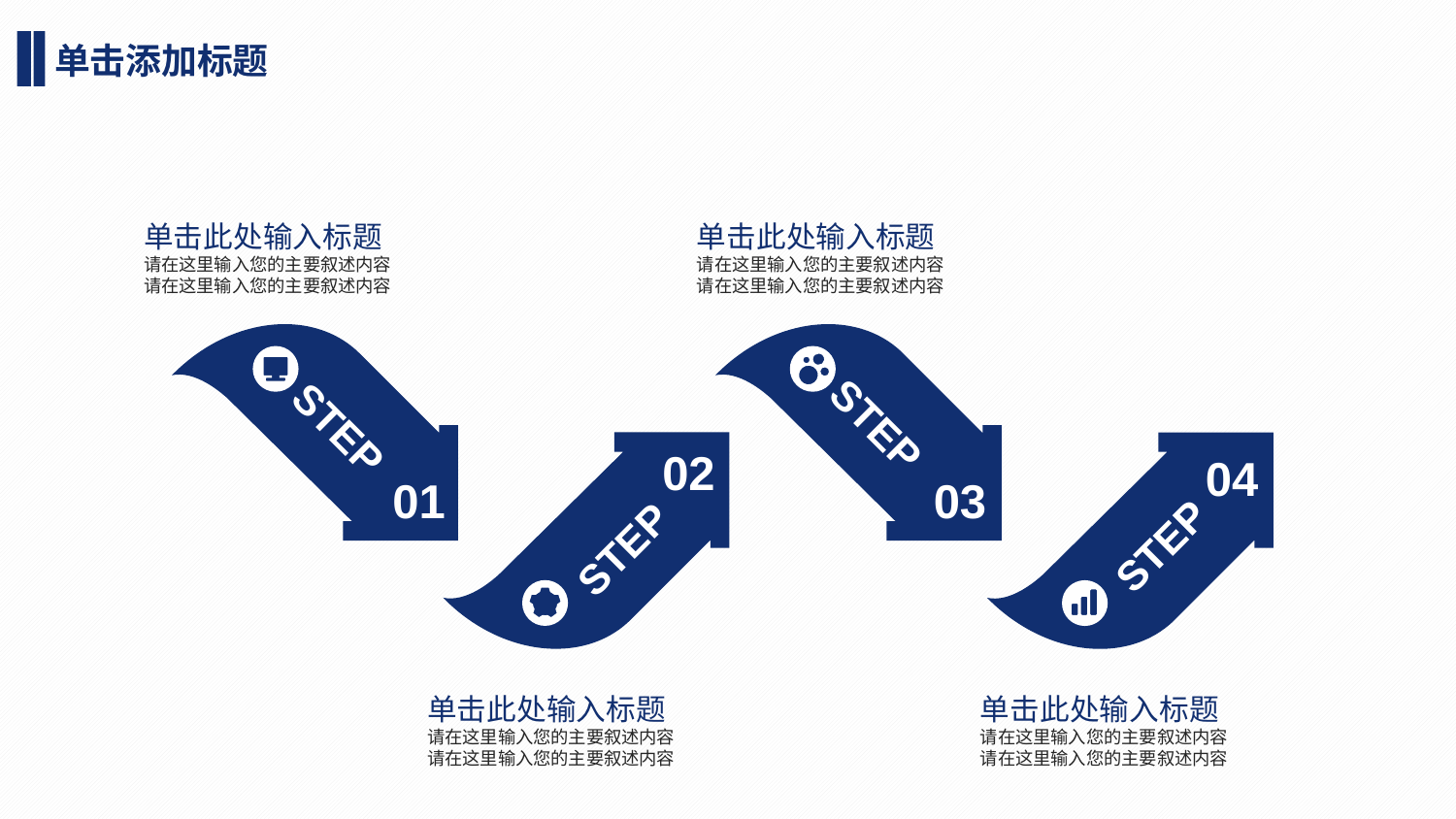

单击添加标题
单击此处输入标题
请在这里输入您的主要叙述内容
请在这里输入您的主要叙述内容

单击此处输入标题
请在这里输入您的主要叙述内容
请在这里输入您的主要叙述内容

STEP
01

STEP
03

02
STEP

04
STEP

单击此处输入标题
请在这里输入您的主要叙述内容
请在这里输入您的主要叙述内容

单击此处输入标题
请在这里输入您的主要叙述内容
请在这里输入您的主要叙述内容